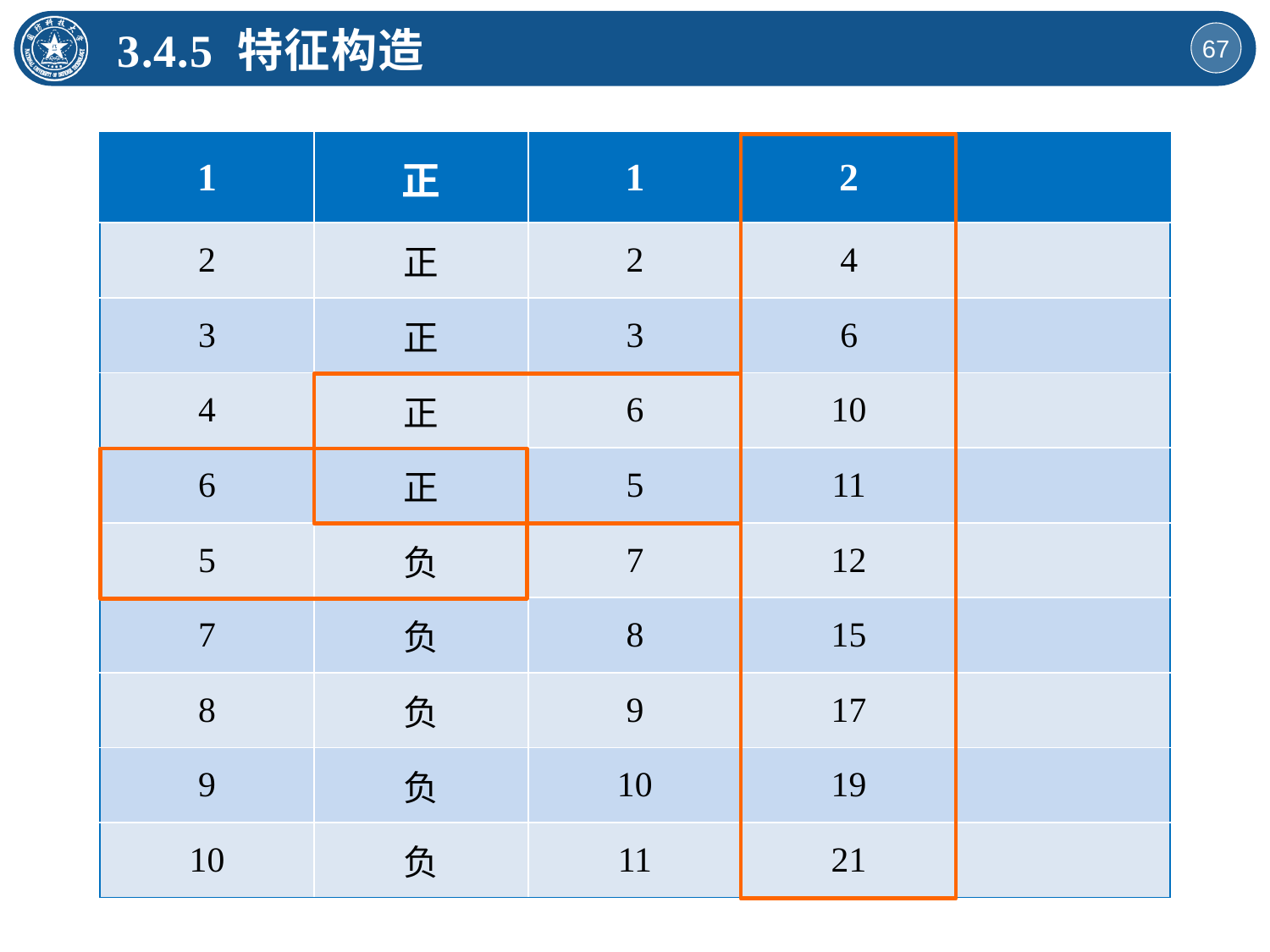

3.4.5 特征构造
| 1 | 正 | 1 | 2 |  |
| --- | --- | --- | --- | --- |
| 2 | 正 | 2 | 4 |  |
| 3 | 正 | 3 | 6 |  |
| 4 | 正 | 6 | 10 |  |
| 6 | 正 | 5 | 11 |  |
| 5 | 负 | 7 | 12 |  |
| 7 | 负 | 8 | 15 |  |
| 8 | 负 | 9 | 17 |  |
| 9 | 负 | 10 | 19 |  |
| 10 | 负 | 11 | 21 |  |